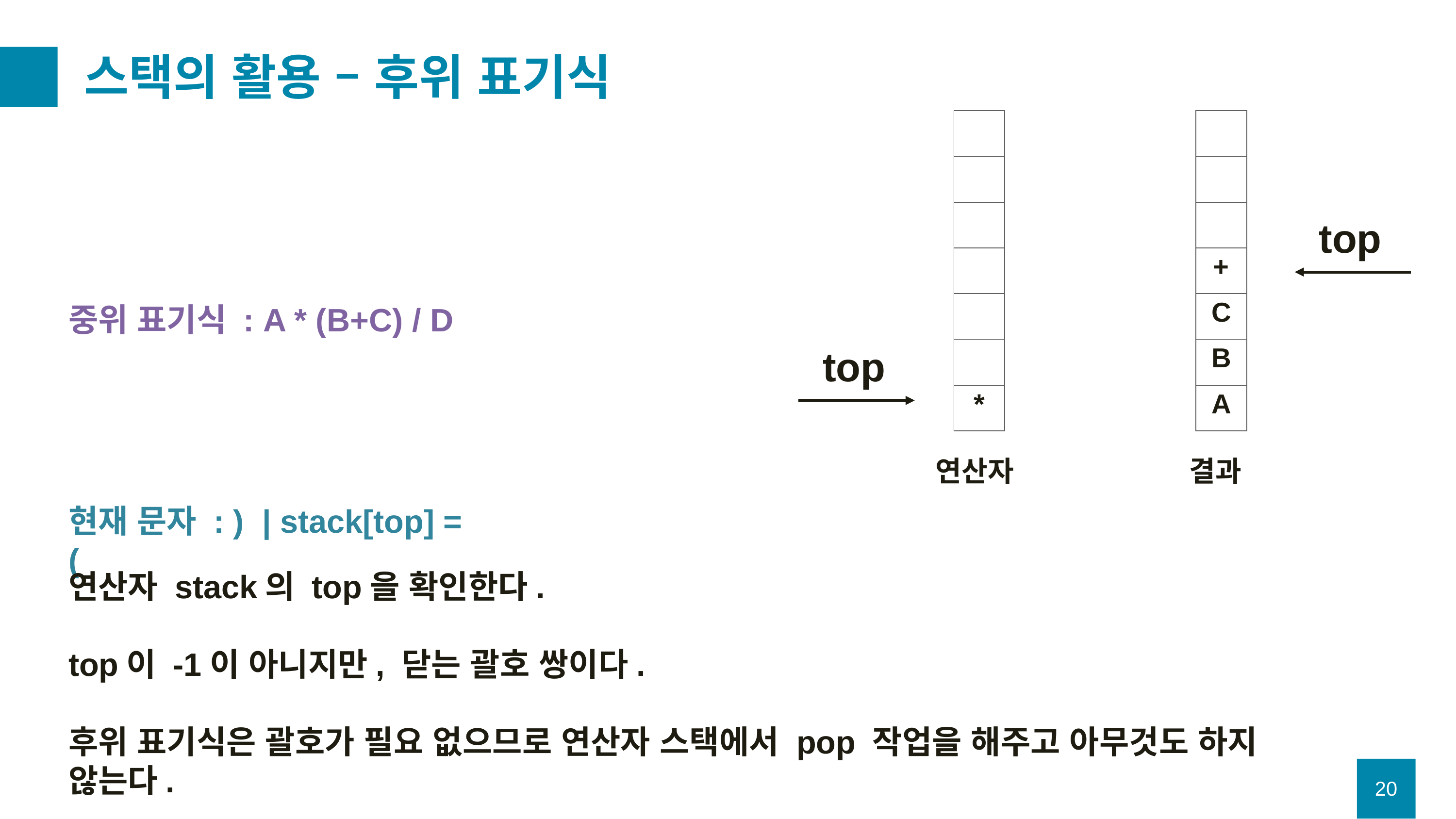

# 스택의 활용 – 후위 표기식
|  |
| --- |
|  |
|  |
|  |
|  |
|  |
| \* |
|  |
| --- |
|  |
|  |
| + |
| C |
| B |
| A |
top
중위 표기식 : A * (B+C) / D
top
연산자
결과
현재 문자 : )  | stack[top] =  (
연산자 stack의 top을 확인한다.

top이 -1이 아니지만, 닫는 괄호 쌍이다.

후위 표기식은 괄호가 필요 없으므로 연산자 스택에서 pop 작업을 해주고 아무것도 하지 않는다.
20